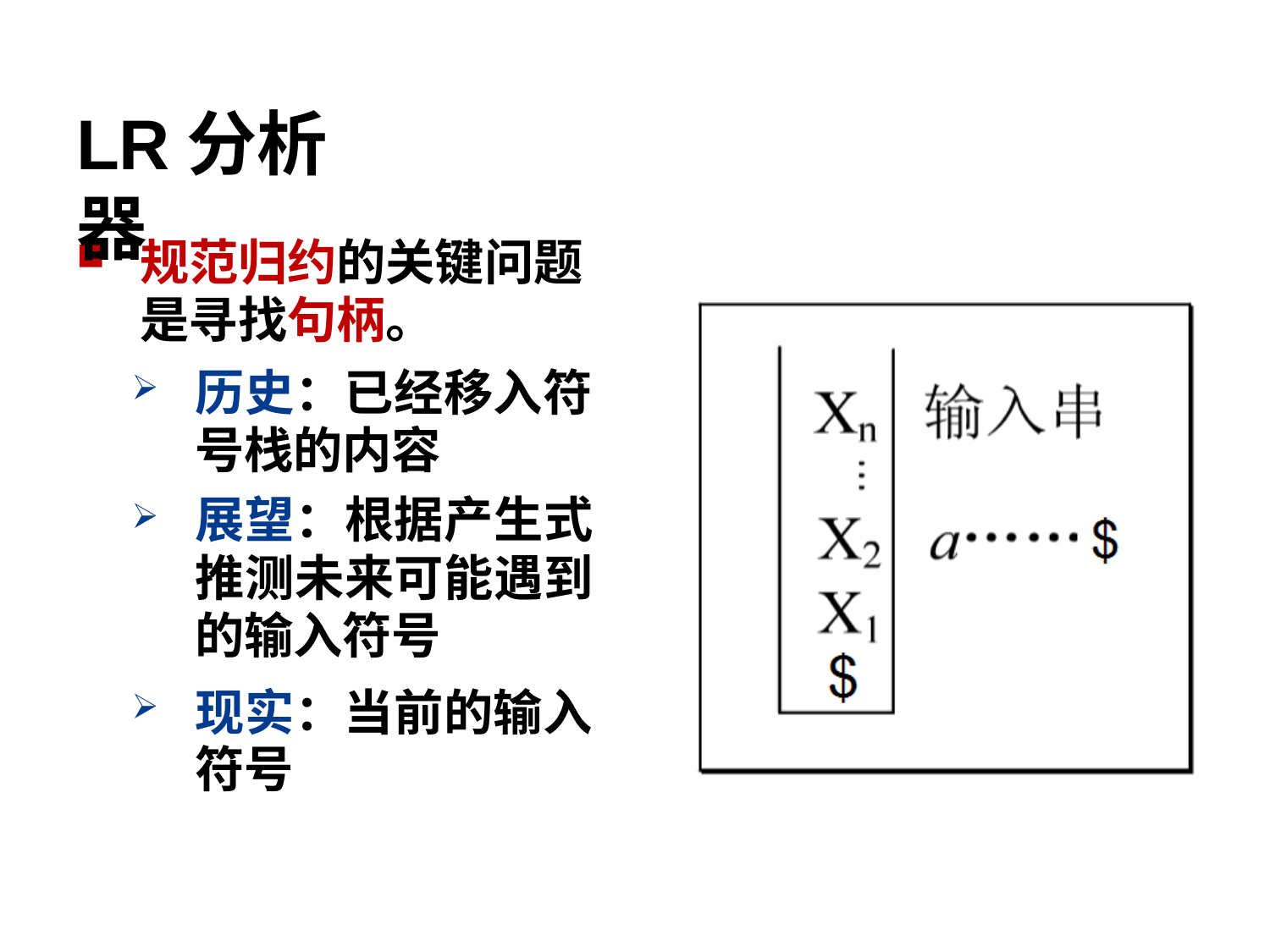

LR分析器
规范归约的关键问题 是寻找句柄。
历史：已经移入符 号栈的内容
展望：根据产生式 推测未来可能遇到 的输入符号
现实：当前的输入 符号